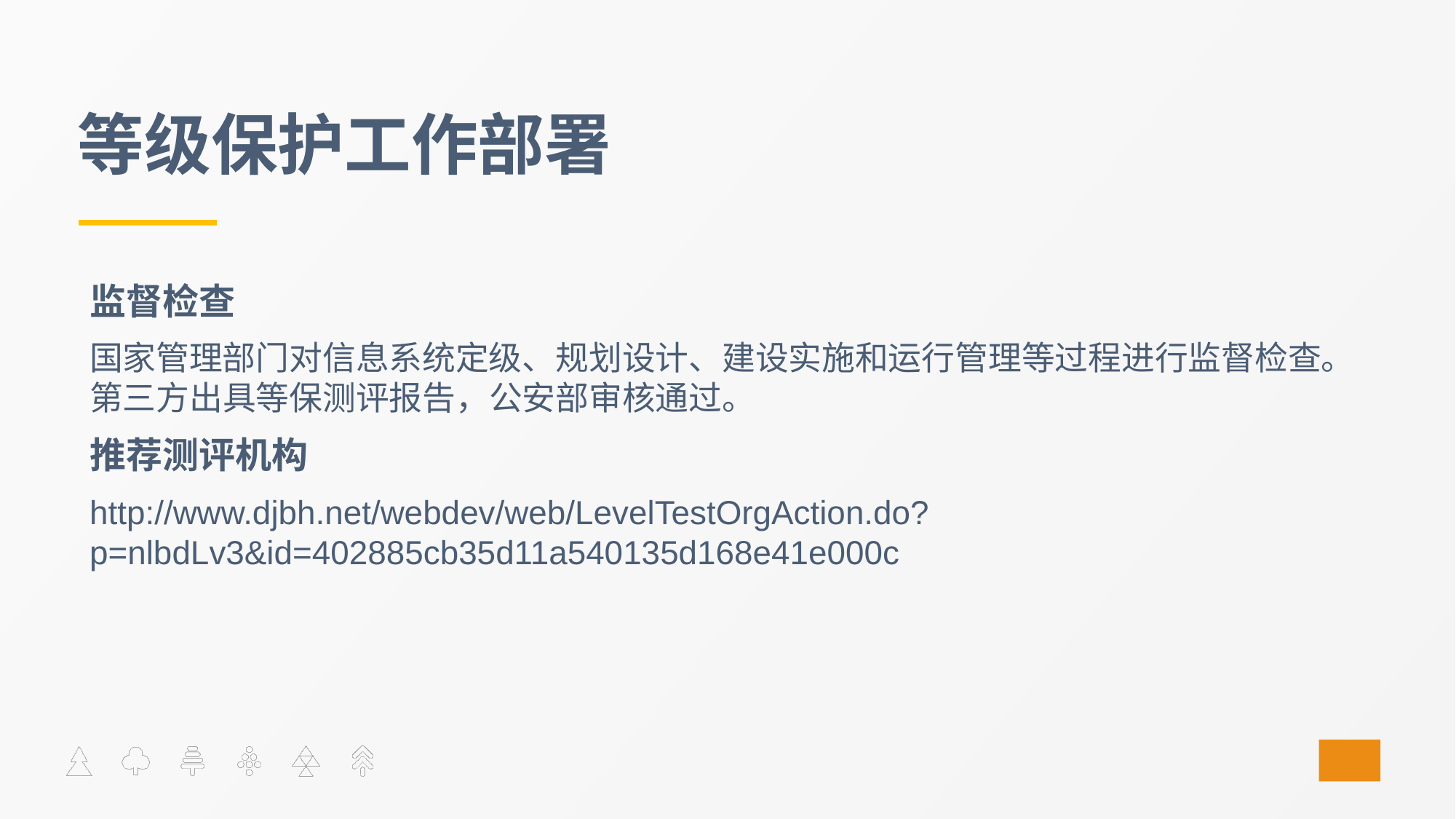

# 等级保护工作部署

监督检查
国家管理部门对信息系统定级、规划设计、建设实施和运行管理等过程进行监督检查。第三方出具等保测评报告，公安部审核通过。
推荐测评机构
http://www.djbh.net/webdev/web/LevelTestOrgAction.do?p=nlbdLv3&id=402885cb35d11a540135d168e41e000c
34